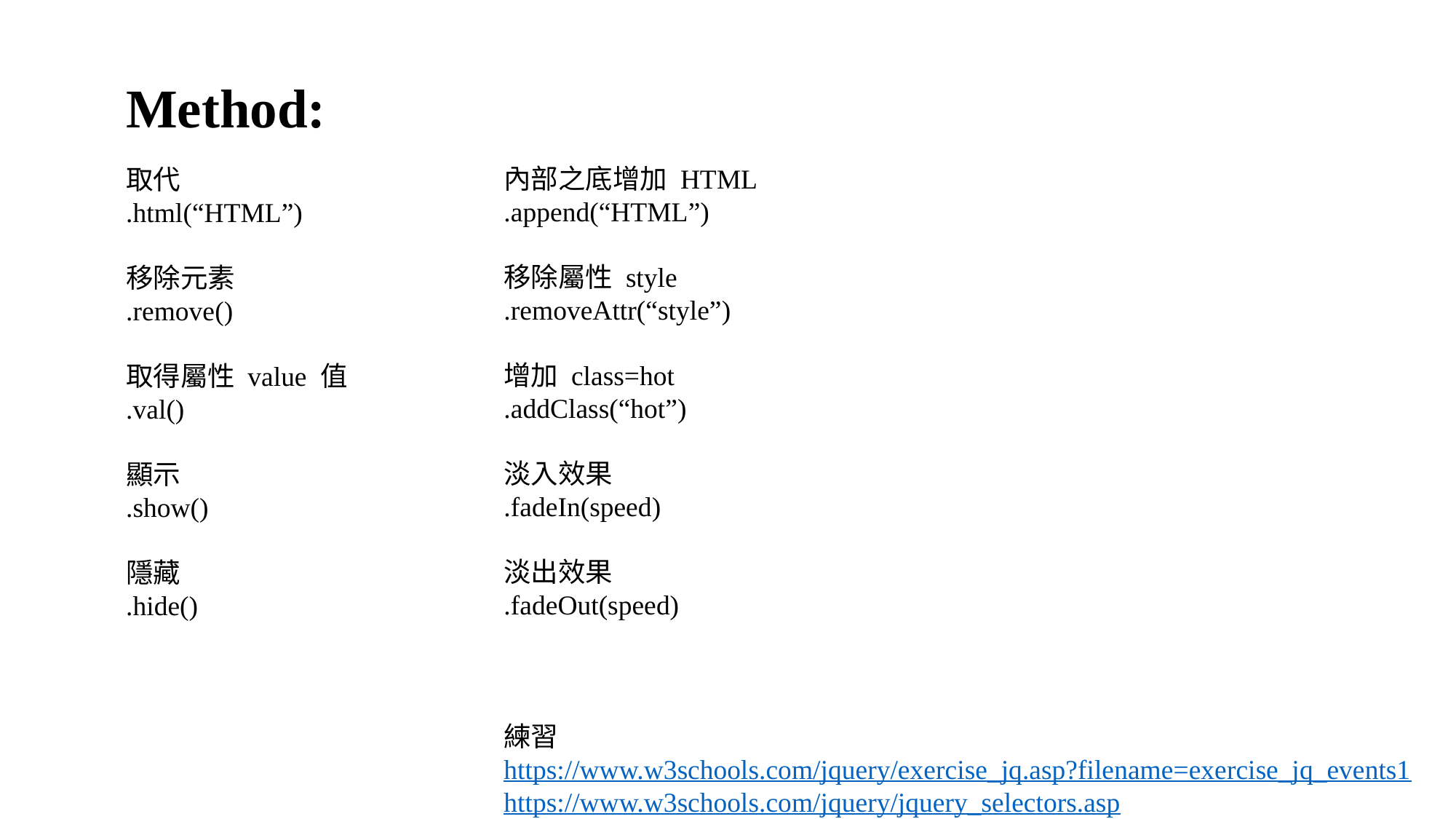

Method:
內部之底增加 HTML
.append(“HTML”)

移除屬性 style
.removeAttr(“style”)

增加 class=hot
.addClass(“hot”)

淡入效果
.fadeIn(speed)

淡出效果
.fadeOut(speed)
取代
.html(“HTML”)

移除元素
.remove()

取得屬性 value 值
.val()

顯示
.show()

隱藏
.hide()
練習
https://www.w3schools.com/jquery/exercise_jq.asp?filename=exercise_jq_events1
https://www.w3schools.com/jquery/jquery_selectors.asp